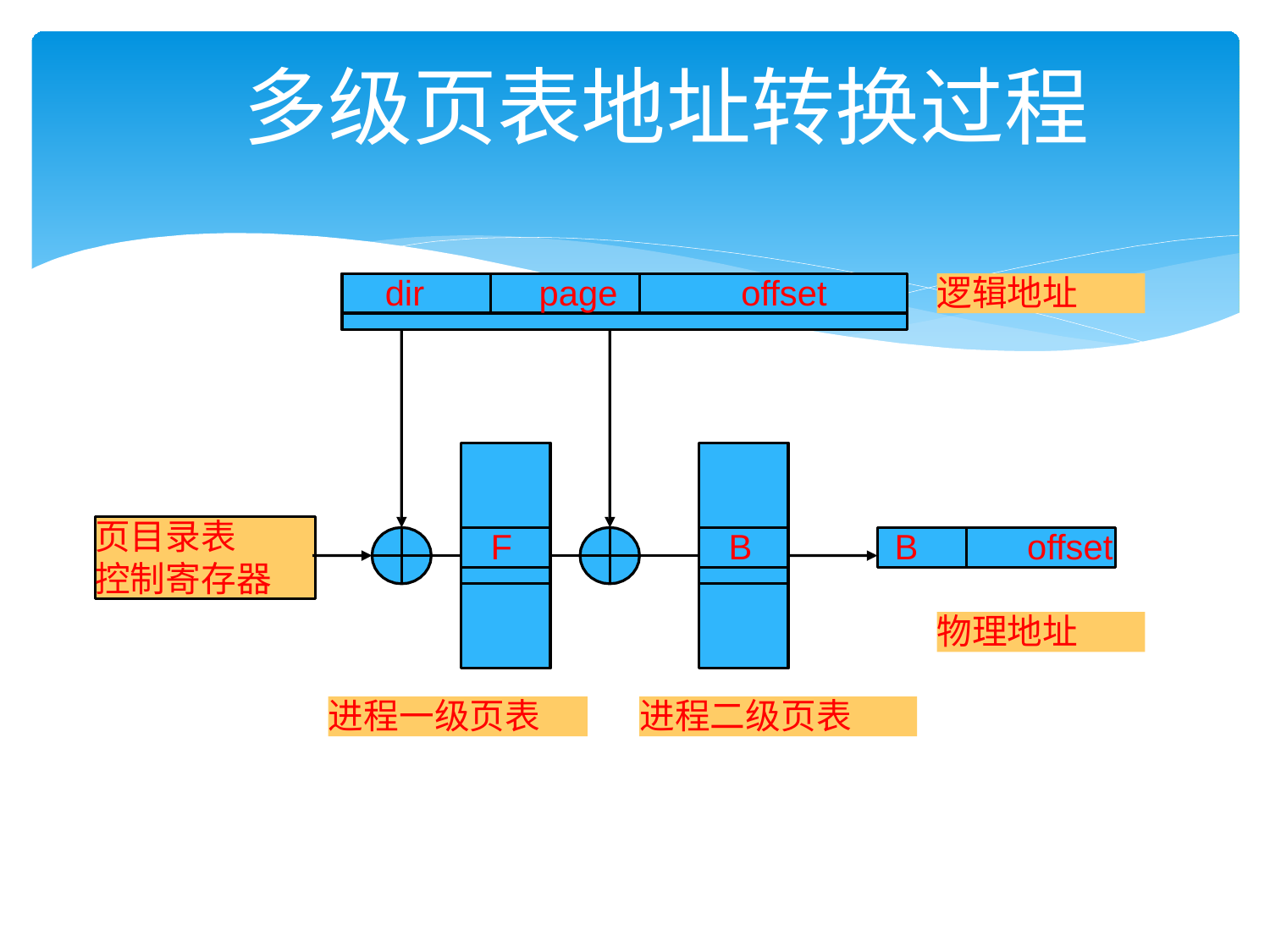

# 多级页表地址转换过程
逻辑地址

dir
page
offset

页目录表
控制寄存器

F

B
B
offset

物理地址
进程一级页表
进程二级页表